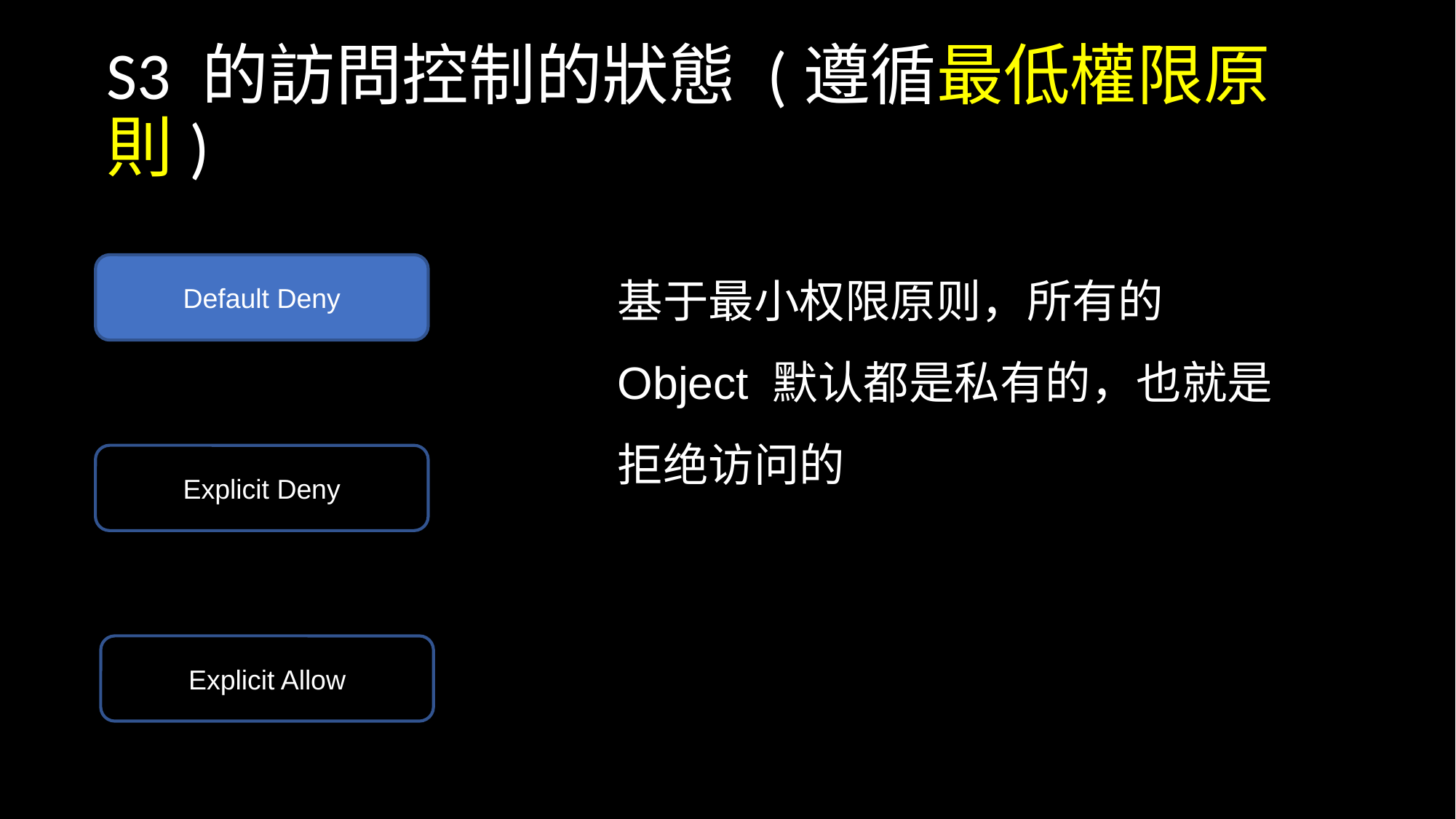

S3 的訪問控制的狀態 (遵循最低權限原則)
基于最小权限原则，所有的 Object 默认都是私有的，也就是拒绝访问的
Default Deny
Explicit Deny
Explicit Allow